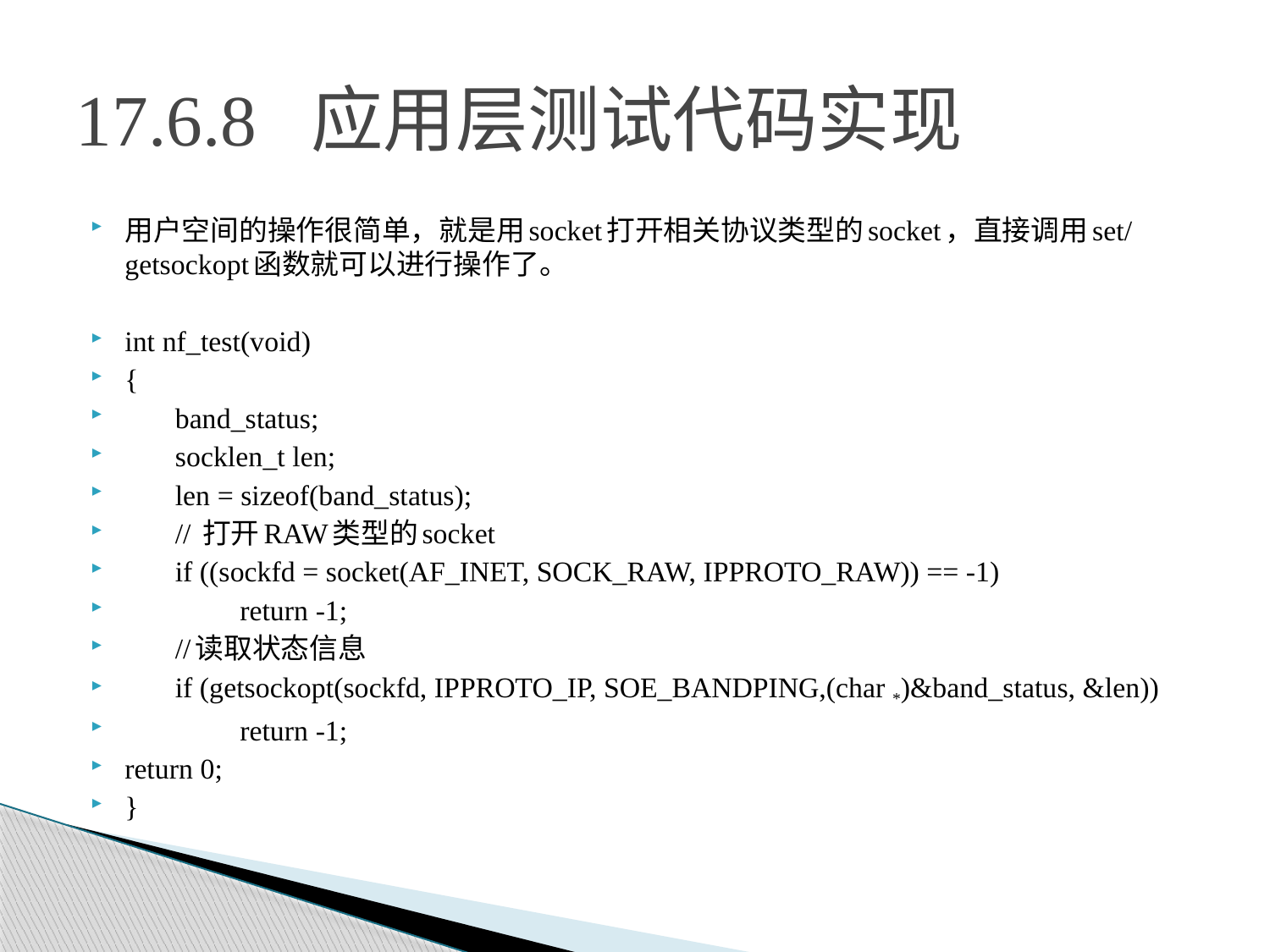

# 17.6.8  应用层测试代码实现
用户空间的操作很简单，就是用socket打开相关协议类型的socket，直接调用set/getsockopt函数就可以进行操作了。

int nf_test(void)
{
       band_status;
       socklen_t len;
       len = sizeof(band_status);
       // 打开RAW类型的socket
       if ((sockfd = socket(AF_INET, SOCK_RAW, IPPROTO_RAW)) == -1)
                return -1;
       //读取状态信息
       if (getsockopt(sockfd, IPPROTO_IP, SOE_BANDPING,(char *)&band_status, &len))
                return -1;
return 0;
}